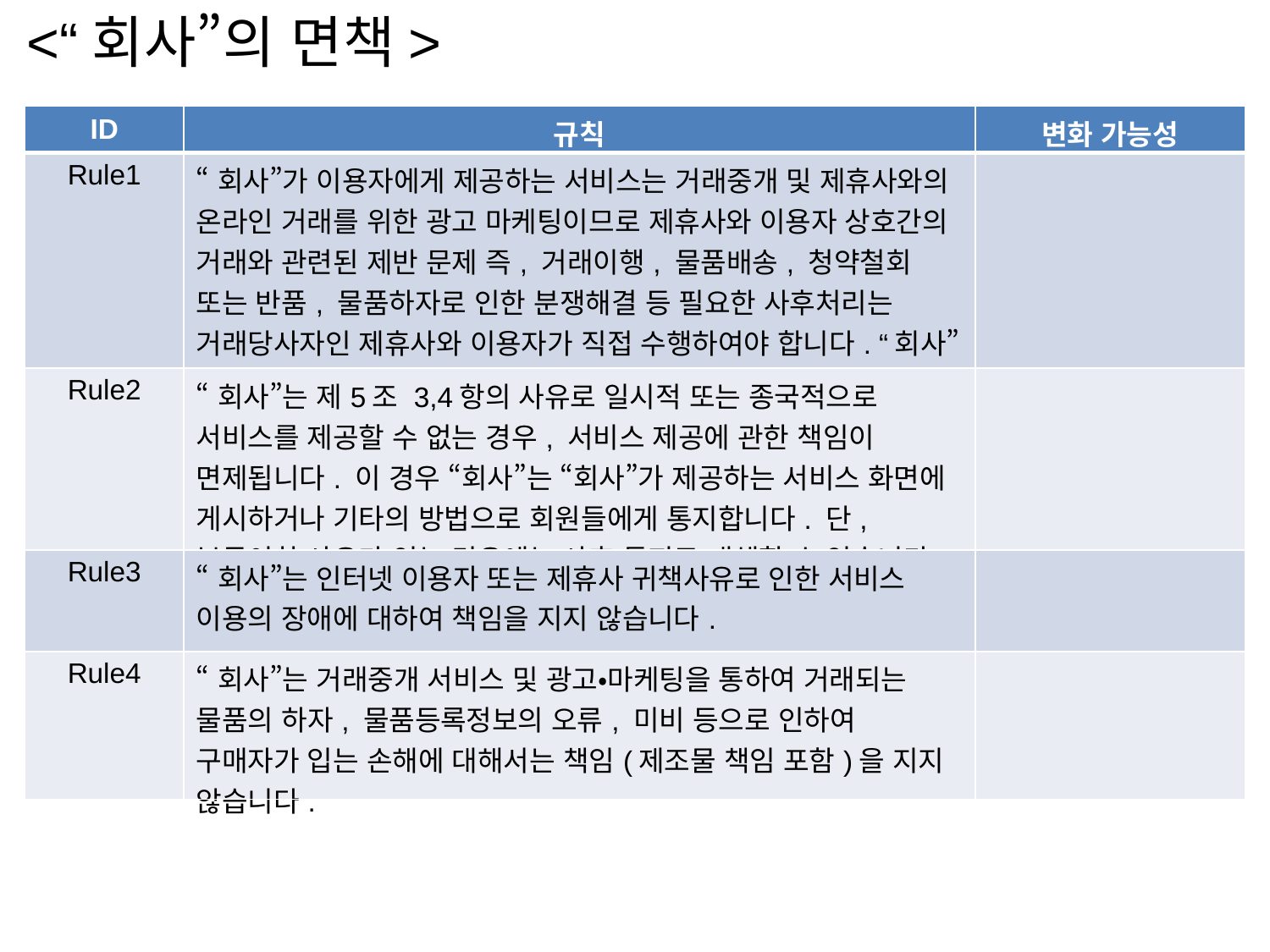

<“회사”의 면책>
| ID | 규칙 | 변화 가능성 |
| --- | --- | --- |
| Rule1 | “회사”가 이용자에게 제공하는 서비스는 거래중개 및 제휴사와의 온라인 거래를 위한 광고 마케팅이므로 제휴사와 이용자 상호간의 거래와 관련된 제반 문제 즉, 거래이행, 물품배송, 청약철회 또는 반품, 물품하자로 인한 분쟁해결 등 필요한 사후처리는 거래당사자인 제휴사와 이용자가 직접 수행하여야 합니다. “회사”는 이에 대하여 관여하지 않으며 어떠한 책임도 부담하지 않습니다. |  |
| Rule2 | “회사”는 제5조 3,4항의 사유로 일시적 또는 종국적으로 서비스를 제공할 수 없는 경우, 서비스 제공에 관한 책임이 면제됩니다. 이 경우 “회사”는 “회사”가 제공하는 서비스 화면에 게시하거나 기타의 방법으로 회원들에게 통지합니다. 단, 부득이한 사유가 있는 경우에는 사후 통지로 대체할 수 있습니다. |  |
| Rule3 | “회사”는 인터넷 이용자 또는 제휴사 귀책사유로 인한 서비스 이용의 장애에 대하여 책임을 지지 않습니다. |  |
| Rule4 | “회사”는 거래중개 서비스 및 광고•마케팅을 통하여 거래되는 물품의 하자, 물품등록정보의 오류, 미비 등으로 인하여 구매자가 입는 손해에 대해서는 책임(제조물 책임 포함)을 지지 않습니다. |  |